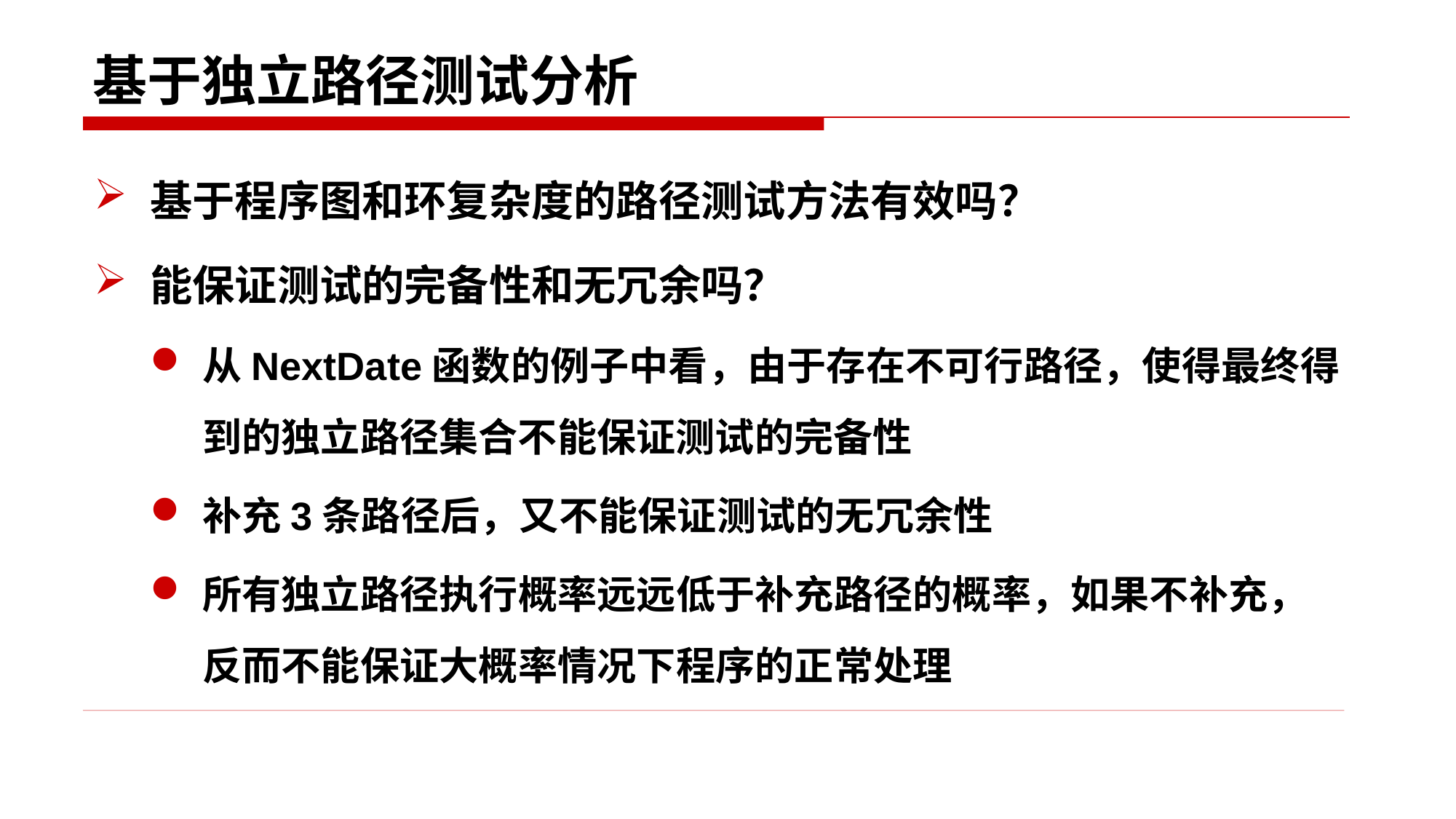

# 基于独立路径测试分析
基于程序图和环复杂度的路径测试方法有效吗？
能保证测试的完备性和无冗余吗？
从NextDate函数的例子中看，由于存在不可行路径，使得最终得到的独立路径集合不能保证测试的完备性
补充3条路径后，又不能保证测试的无冗余性
所有独立路径执行概率远远低于补充路径的概率，如果不补充，反而不能保证大概率情况下程序的正常处理